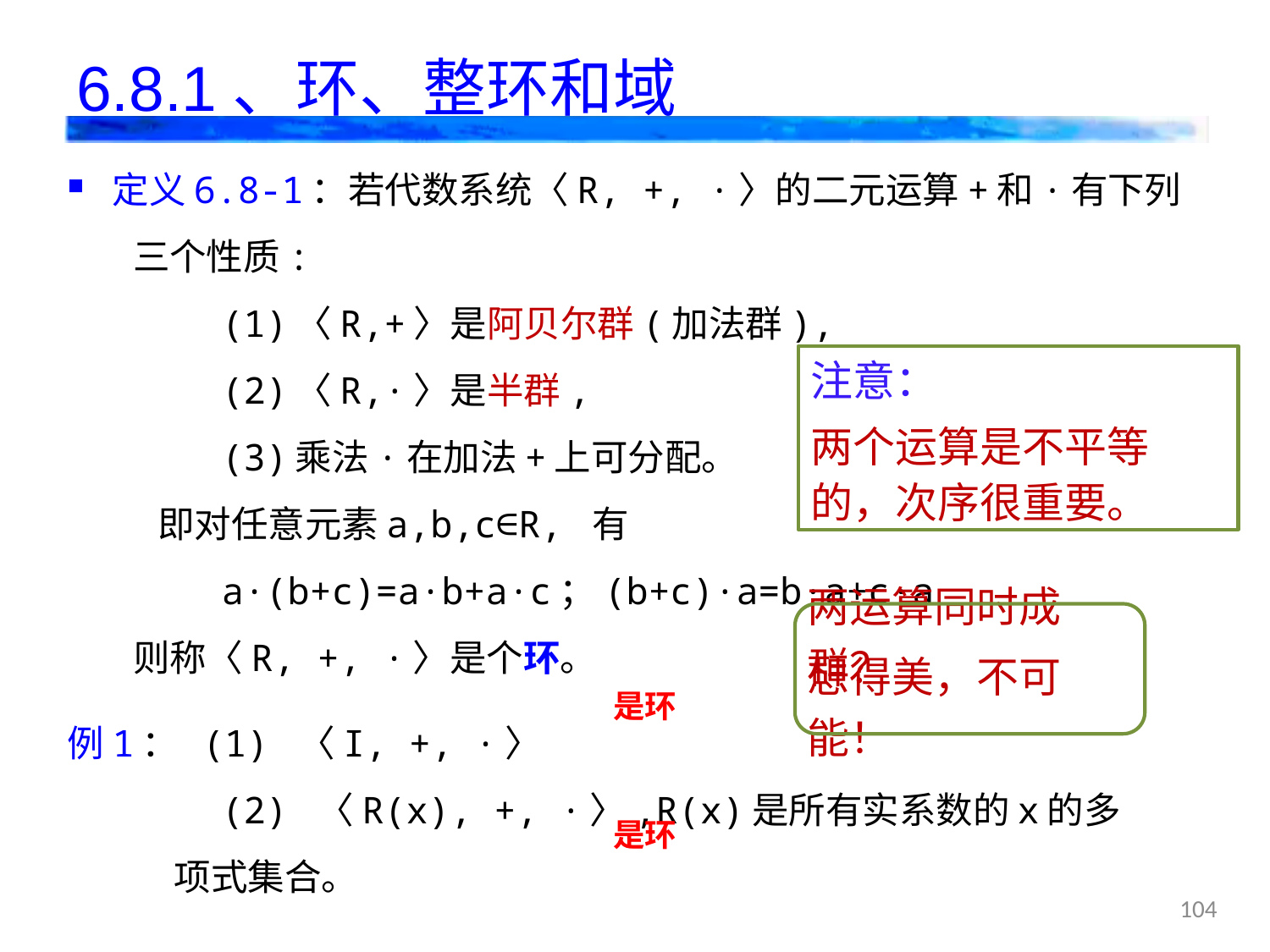

# 6.8.1、环、整环和域
定义6.8-1：若代数系统〈R, +, ·〉的二元运算+和·有下列
       三个性质:
       (1)〈R,+〉是阿贝尔群(加法群),
       (2)〈R,·〉是半群,
       (3)乘法·在加法+上可分配。
          即对任意元素a,b,c∈R, 有
       a·(b+c)=a·b+a·c；(b+c)·a=b·a+c·a
       则称〈R, +, ·〉是个环。
例1：  (1) 〈I, +, ·〉
       (2) 〈R(x), +, ·〉,R(x)是所有实系数的x的多
            项式集合。

注意：
两个运算是不平等的，次序很重要。
两运算同时成群？

想得美，不可能！
是环
是环
104